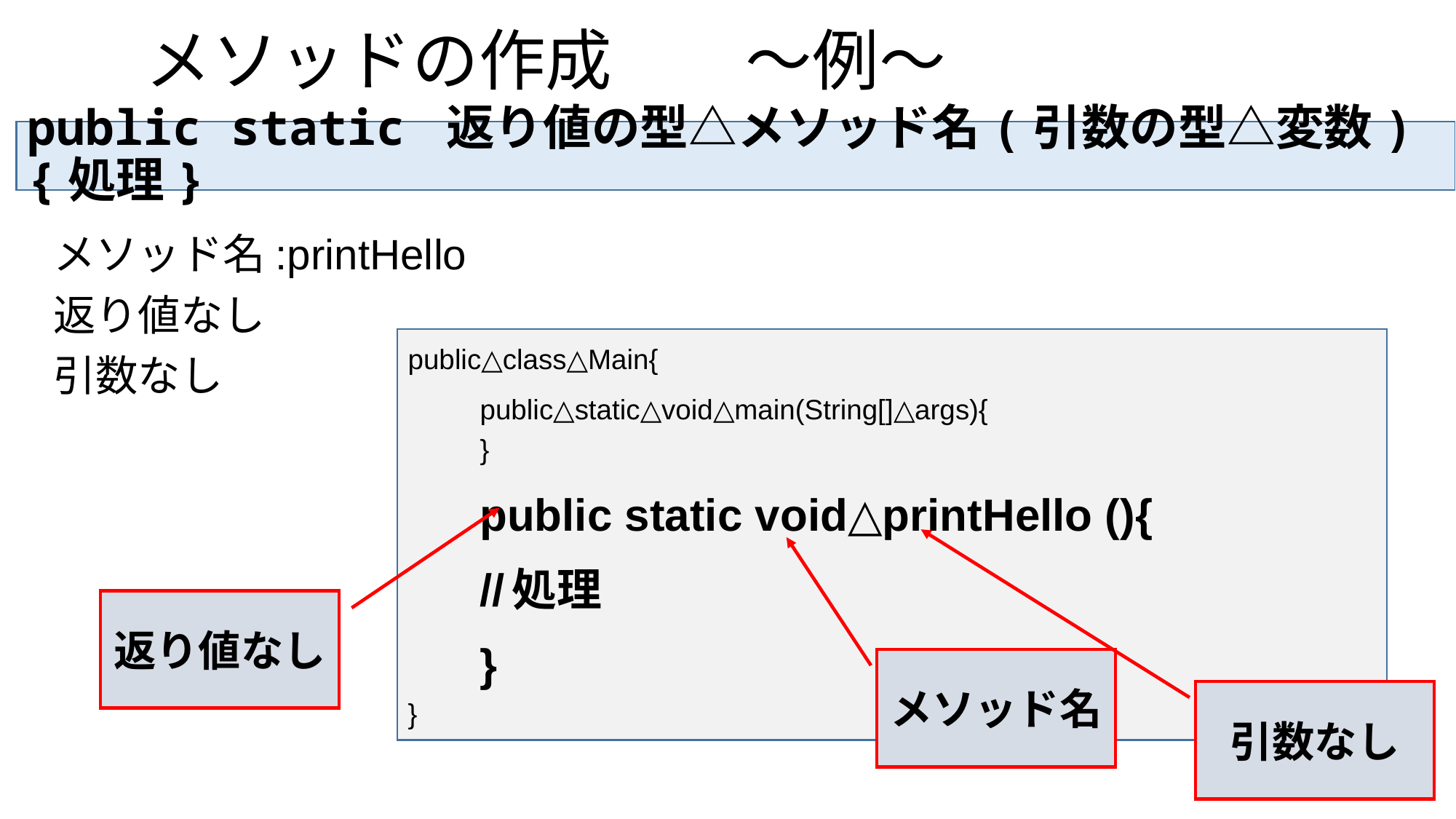

# メソッドの作成　　～例～
public static 返り値の型△メソッド名(引数の型△変数){処理}
メソッド名:printHello
返り値なし
引数なし
public△class△Main{
 	public△static△void△main(String[]△args){
	}
	public static void△printHello (){
		//処理
	}
}
返り値なし
メソッド名
引数なし